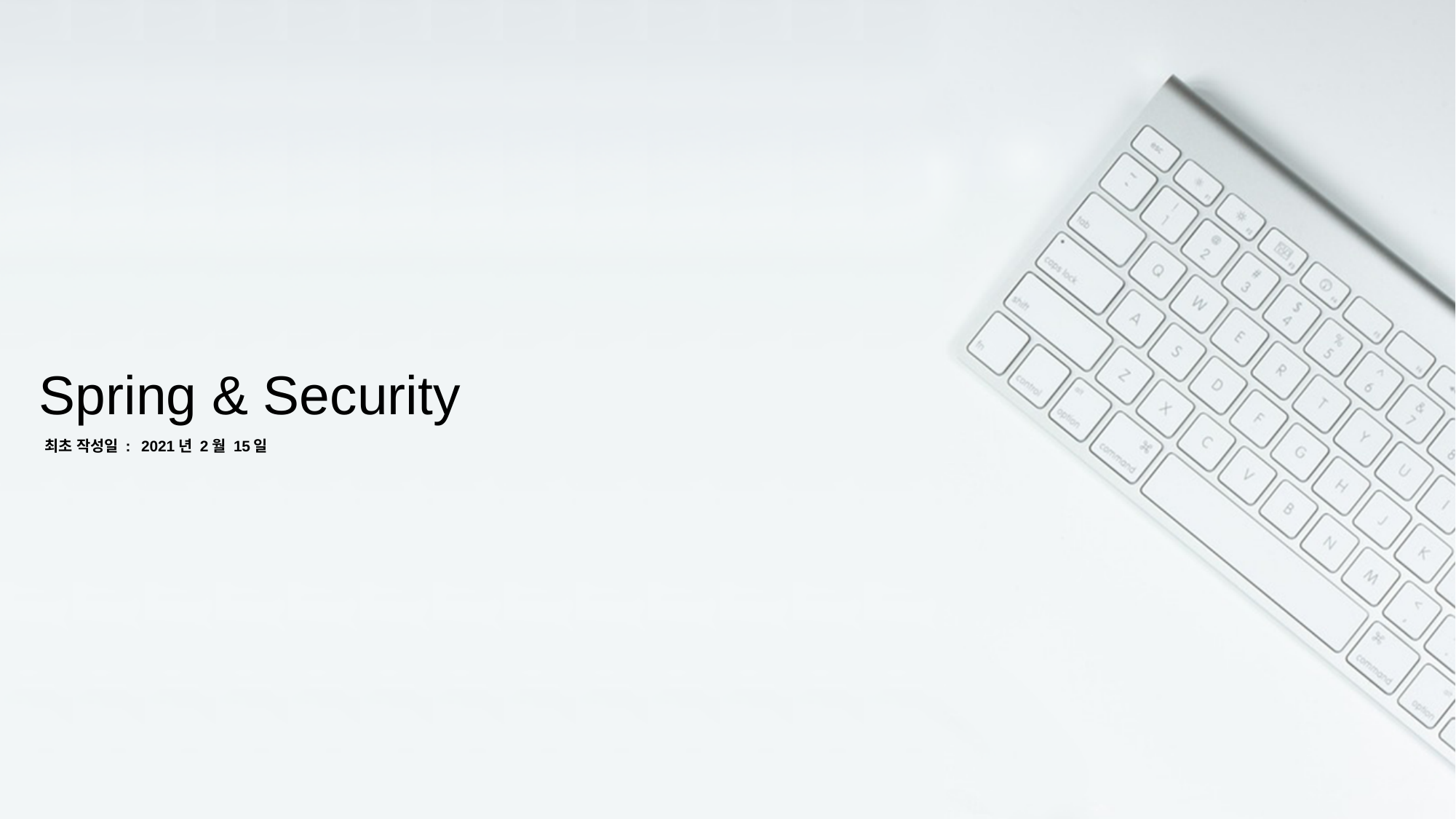

# Spring & Security
2021년 2월 15일